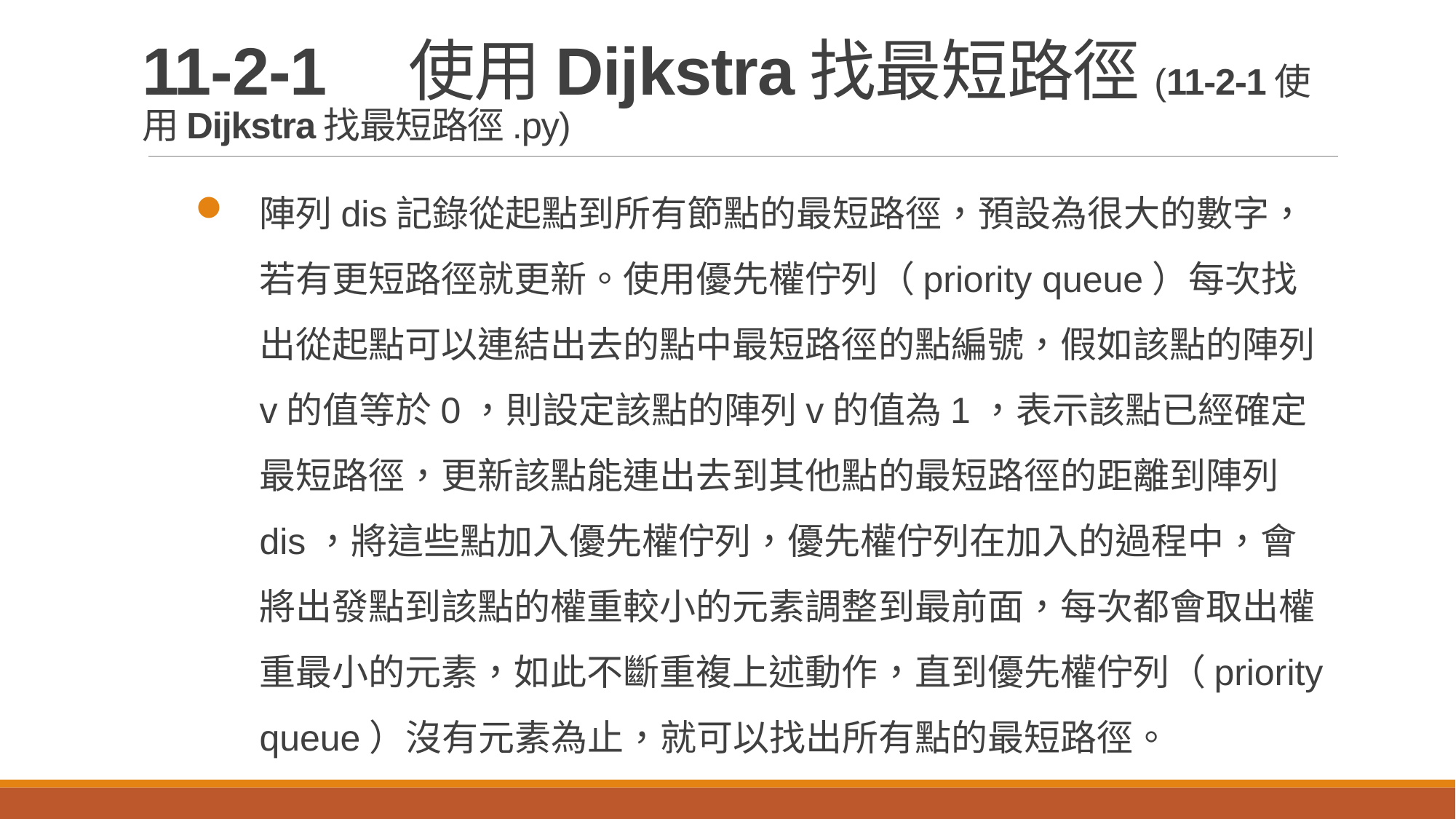

# 11-2-1　使用Dijkstra找最短路徑(11-2-1使用Dijkstra找最短路徑.py)
陣列dis記錄從起點到所有節點的最短路徑，預設為很大的數字，若有更短路徑就更新。使用優先權佇列（priority queue）每次找出從起點可以連結出去的點中最短路徑的點編號，假如該點的陣列v的值等於0，則設定該點的陣列v的值為1，表示該點已經確定最短路徑，更新該點能連出去到其他點的最短路徑的距離到陣列dis，將這些點加入優先權佇列，優先權佇列在加入的過程中，會將出發點到該點的權重較小的元素調整到最前面，每次都會取出權重最小的元素，如此不斷重複上述動作，直到優先權佇列（priority queue）沒有元素為止，就可以找出所有點的最短路徑。